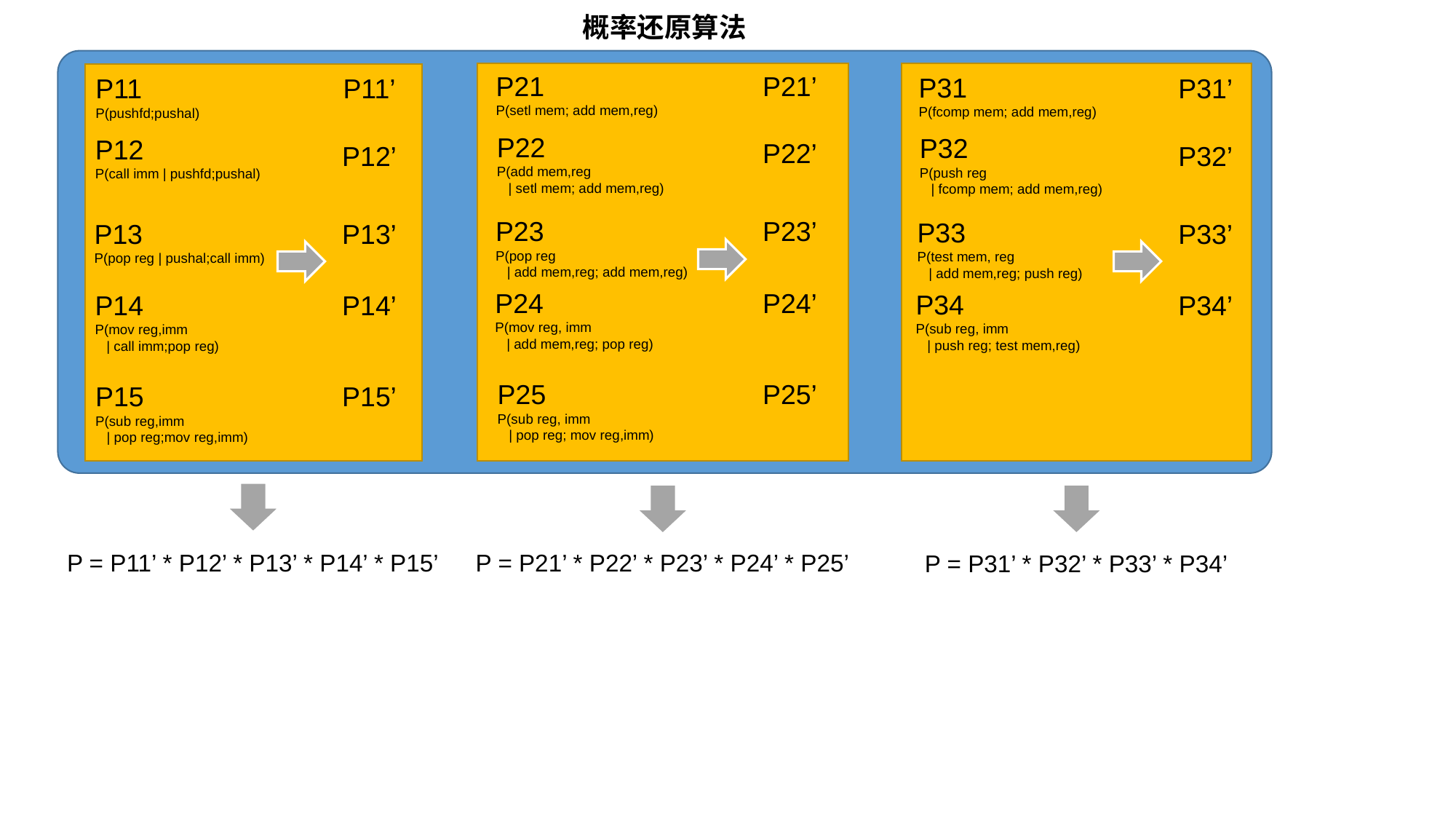

概率还原算法

P21
P(setl mem; add mem,reg)
P21’
P22
P(add mem,reg
   | setl mem; add mem,reg)
P22’
P23
P(pop reg
   | add mem,reg; add mem,reg)
P23’

P24
P(mov reg, imm
   | add mem,reg; pop reg)
P24’
P25’
P25
P(sub reg, imm
   | pop reg; mov reg,imm)

P31
P(fcomp mem; add mem,reg)
P31’
P32
P(push reg
   | fcomp mem; add mem,reg)
P32’
P33
P(test mem, reg
   | add mem,reg; push reg)
P33’

P34
P(sub reg, imm
   | push reg; test mem,reg)
P34’

P11
P(pushfd;pushal)
P11’
P12
P(call imm | pushfd;pushal)
P12’
P13
P(pop reg | pushal;call imm)
P13’

P14
P(mov reg,imm
   | call imm;pop reg)
P14’
P15’
P15
P(sub reg,imm
   | pop reg;mov reg,imm)

P = P11’ * P12’ * P13’ * P14’ * P15’
P = P21’ * P22’ * P23’ * P24’ * P25’
P = P31’ * P32’ * P33’ * P34’